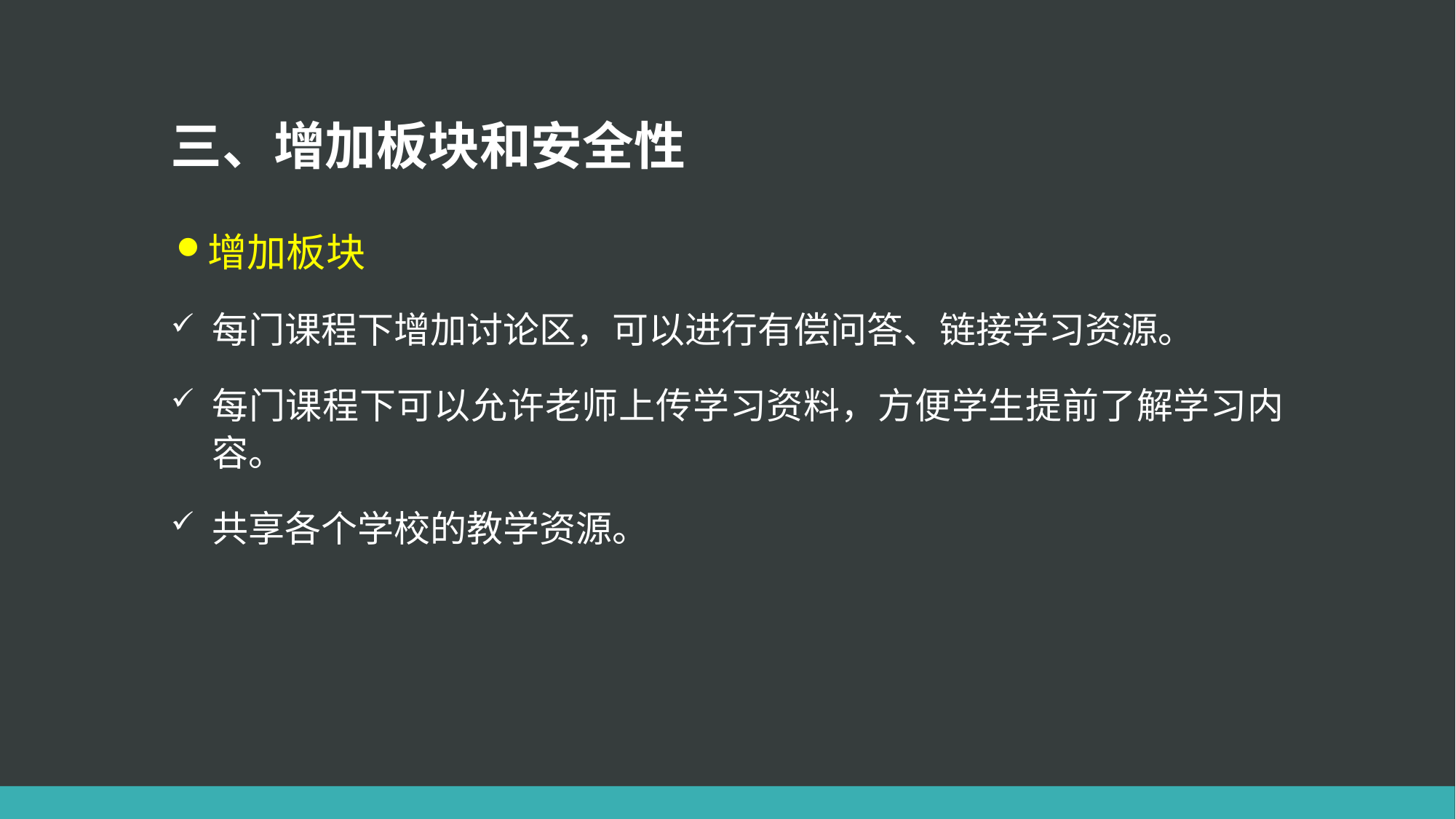

# 三、增加板块和安全性
增加板块
每门课程下增加讨论区，可以进行有偿问答、链接学习资源。
每门课程下可以允许老师上传学习资料，方便学生提前了解学习内容。
共享各个学校的教学资源。